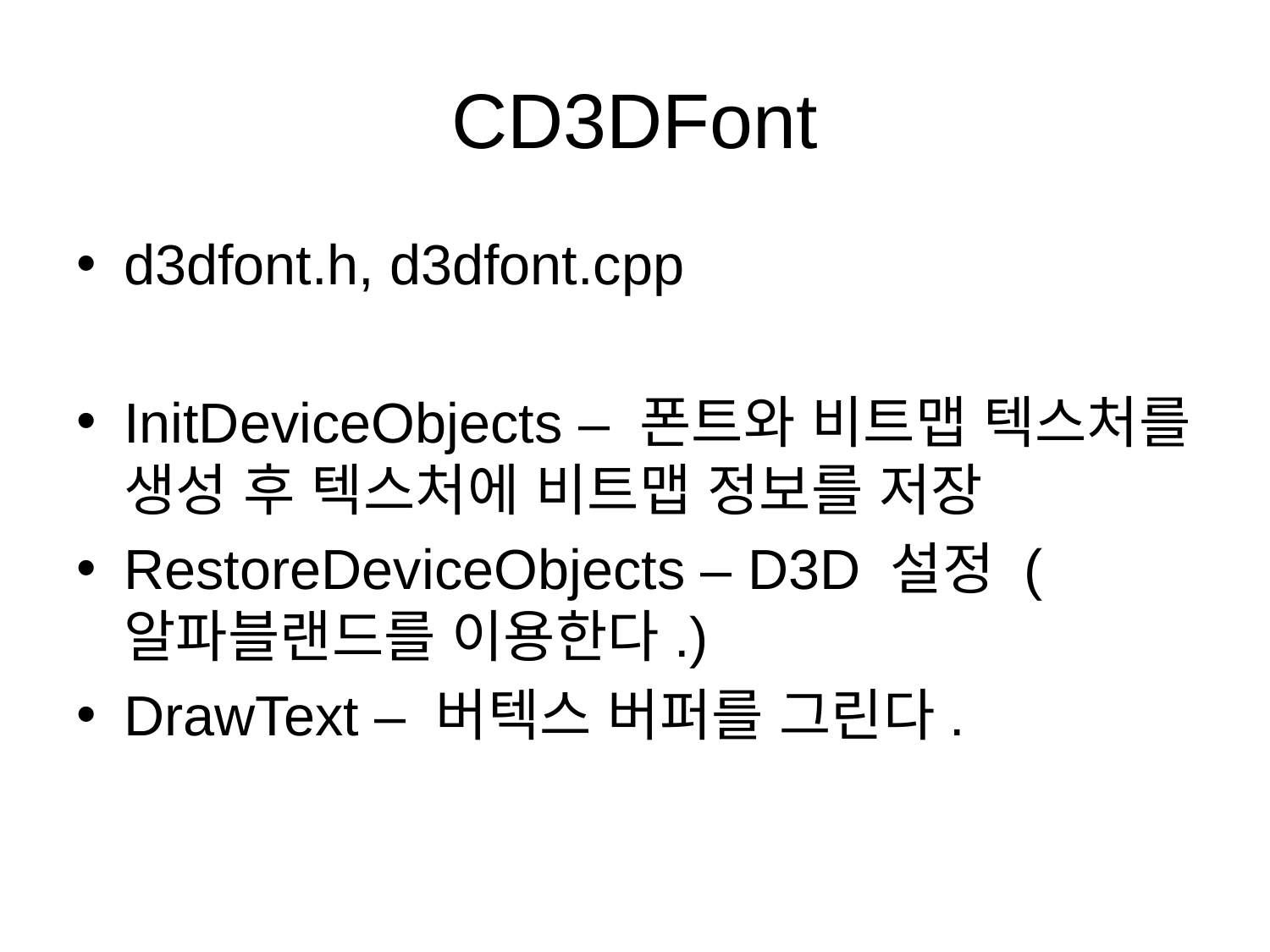

# CD3DFont
d3dfont.h, d3dfont.cpp

InitDeviceObjects – 폰트와 비트맵 텍스처를 생성 후 텍스처에 비트맵 정보를 저장
RestoreDeviceObjects – D3D 설정 (알파블랜드를 이용한다.)
DrawText – 버텍스 버퍼를 그린다.